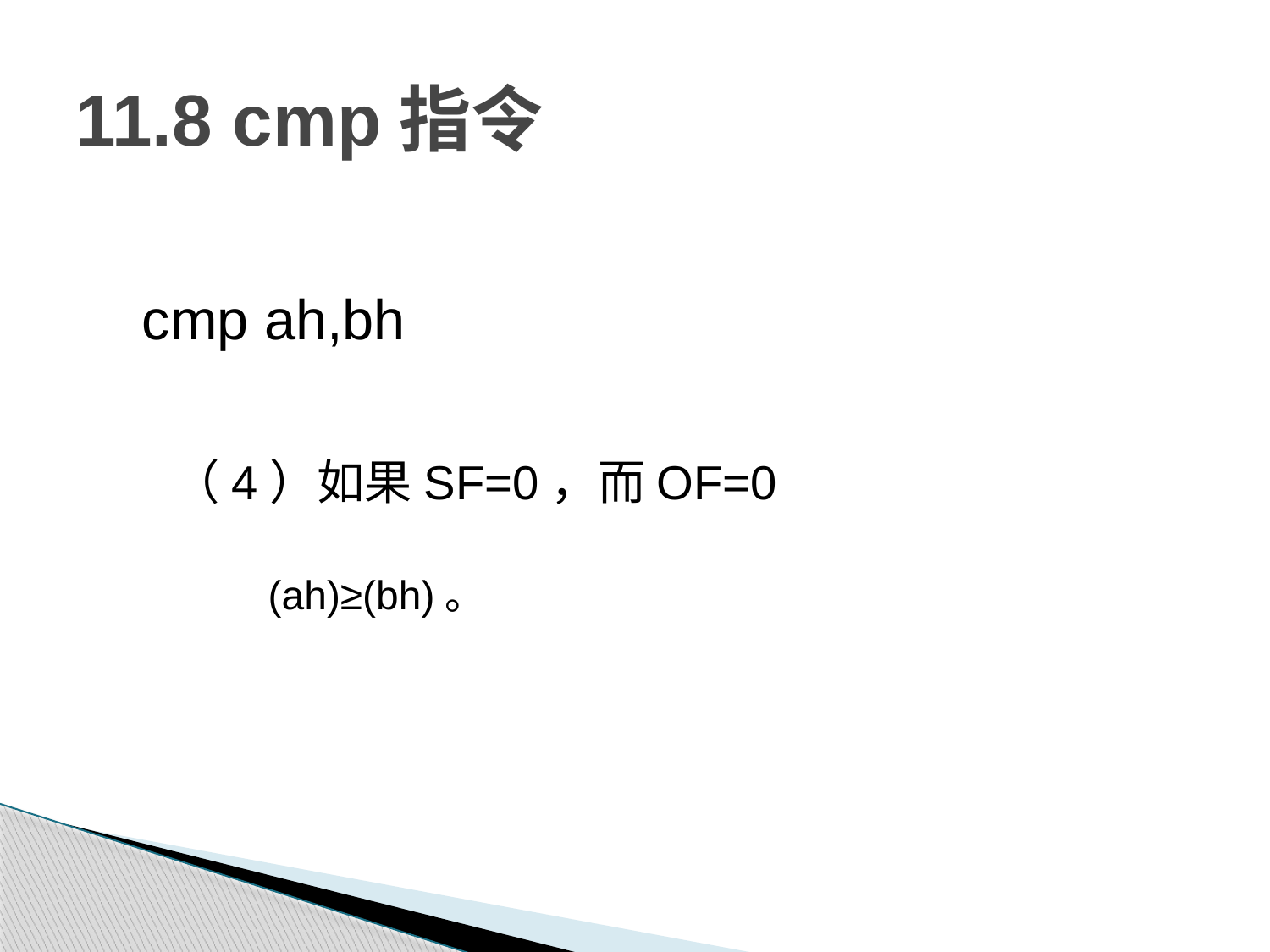

# 11.8 cmp指令
cmp ah,bh
（4）如果SF=0，而OF=0

     (ah)≥(bh)。